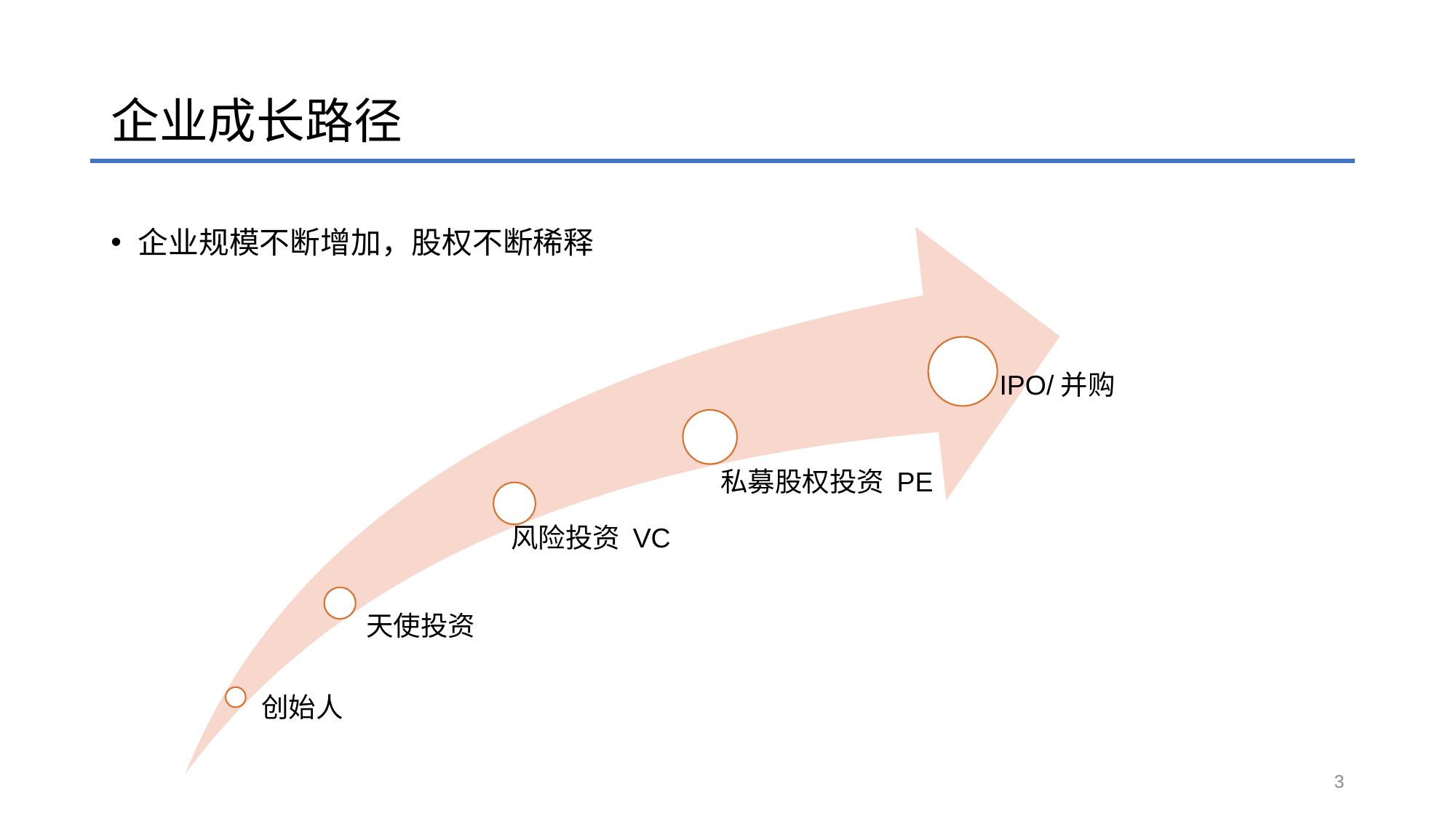

# 企业成长路径
企业规模不断增加，股权不断稀释

创始人
天使投资
风险投资 VC
私募股权投资 PE
IPO/并购
3